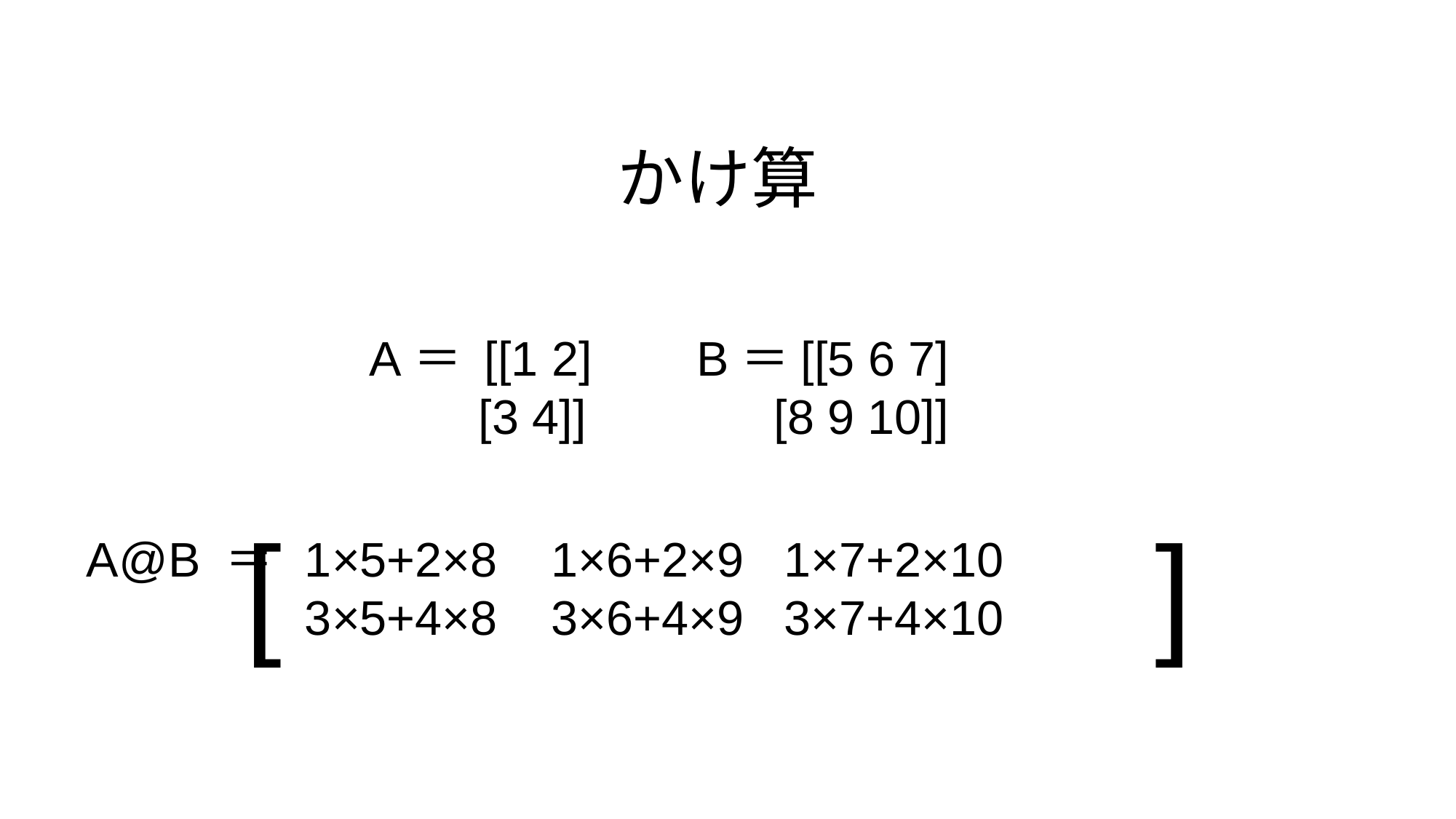

かけ算
A＝ [[1 2] 	B＝[[5 6 7]
	[3 4]]              [8 9 10]]
[       						 ]
A@B ＝ 	1×5+2×8    1×6+2×9   1×7+2×10
  	    	3×5+4×8    3×6+4×9   3×7+4×10